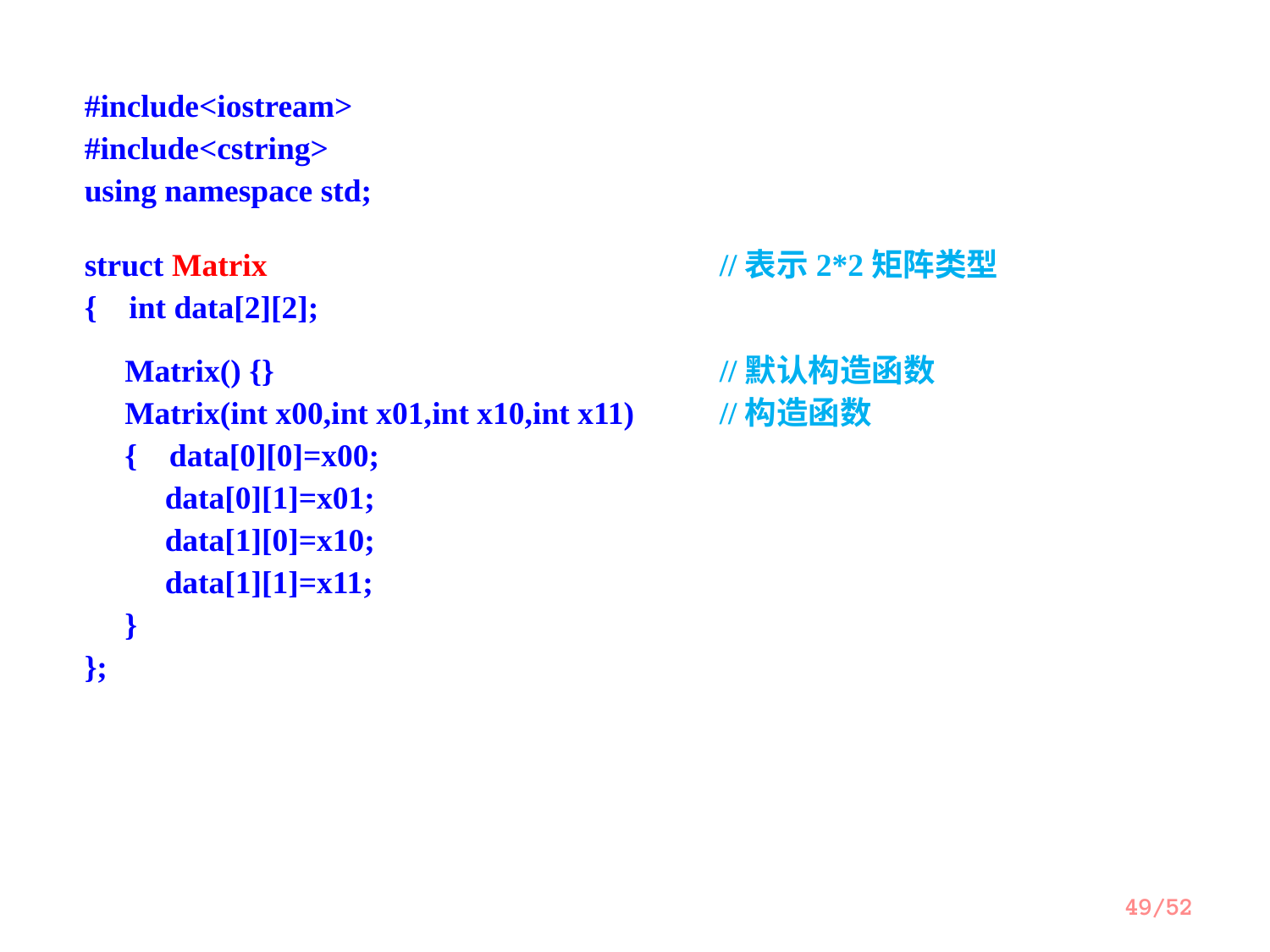

#include<iostream>
#include<cstring>
using namespace std;
struct Matrix				//表示2*2矩阵类型
{    int data[2][2];
     Matrix() {} 				//默认构造函数
     Matrix(int x00,int x01,int x10,int x11) 	//构造函数
     {    data[0][0]=x00;
          data[0][1]=x01;
          data[1][0]=x10;
          data[1][1]=x11;
     }
};
49/52